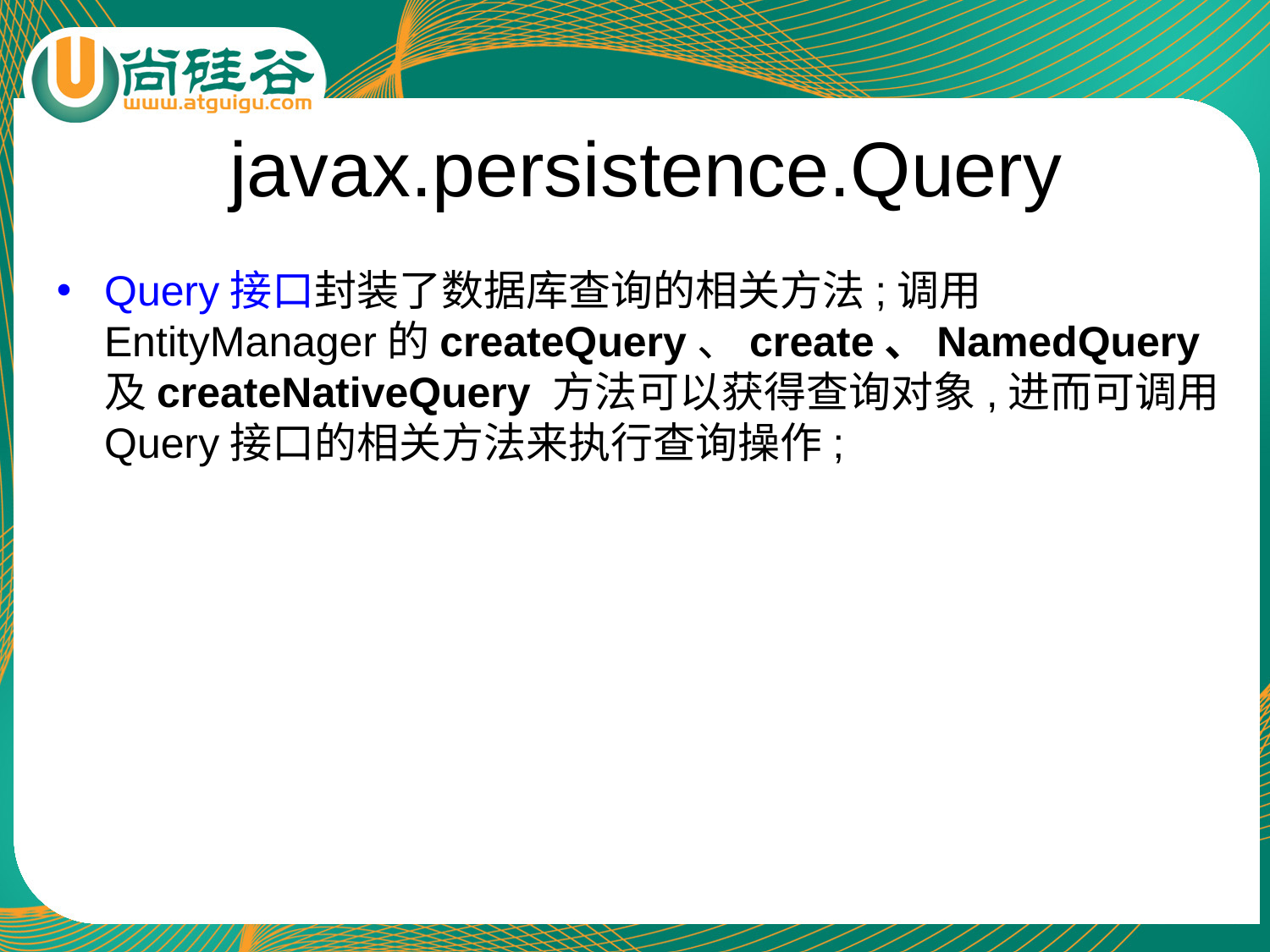

# javax.persistence.Query
Query接口封装了数据库查询的相关方法;调用EntityManager的createQuery、create、NamedQuery及createNativeQuery 方法可以获得查询对象,进而可调用Query接口的相关方法来执行查询操作;
50